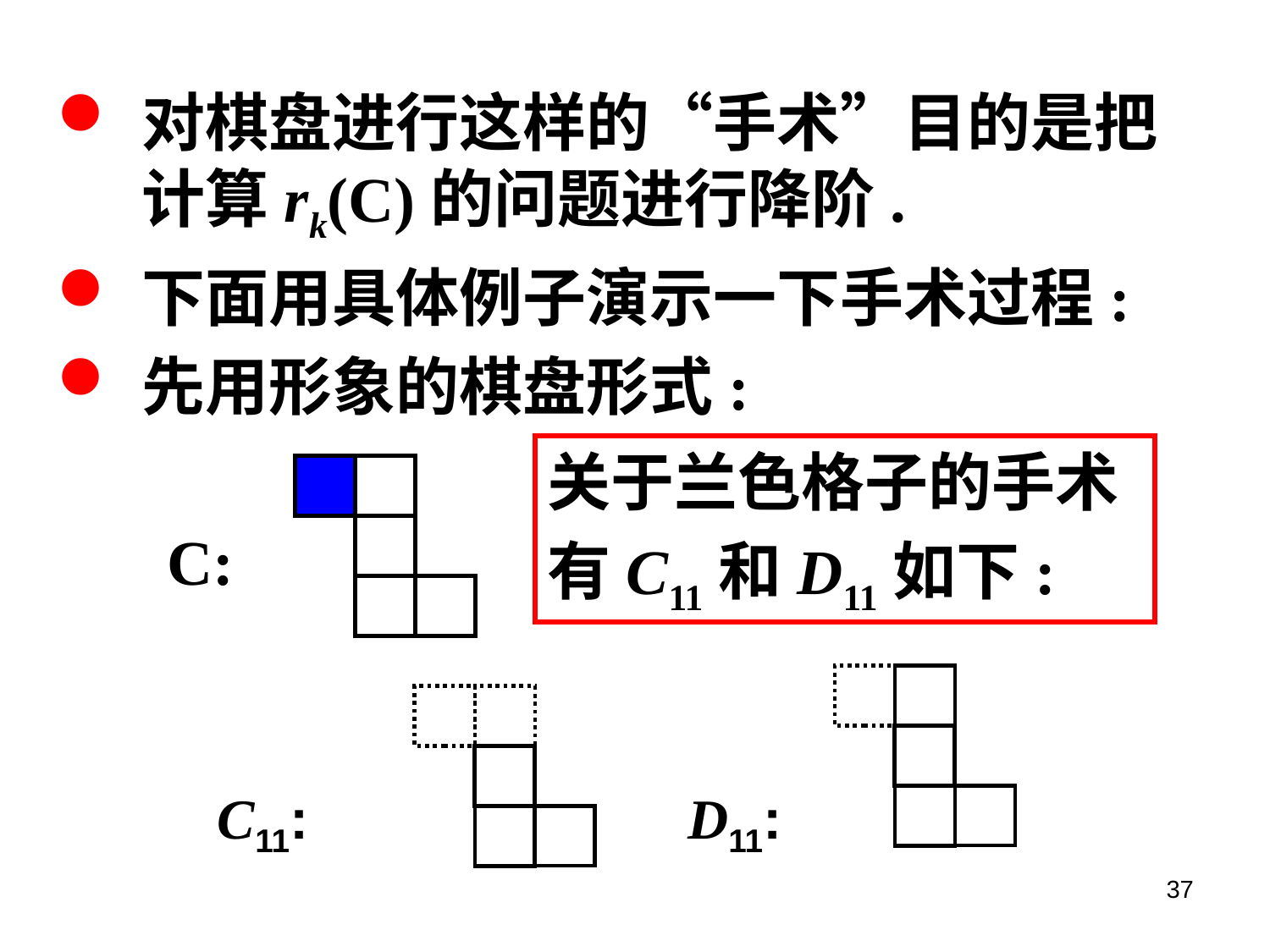

对棋盘进行这样的“手术”目的是把计算rk(C)的问题进行降阶.
下面用具体例子演示一下手术过程:
先用形象的棋盘形式:
关于兰色格子的手术
有C11和D11如下:

C:

C11:
D11:

37